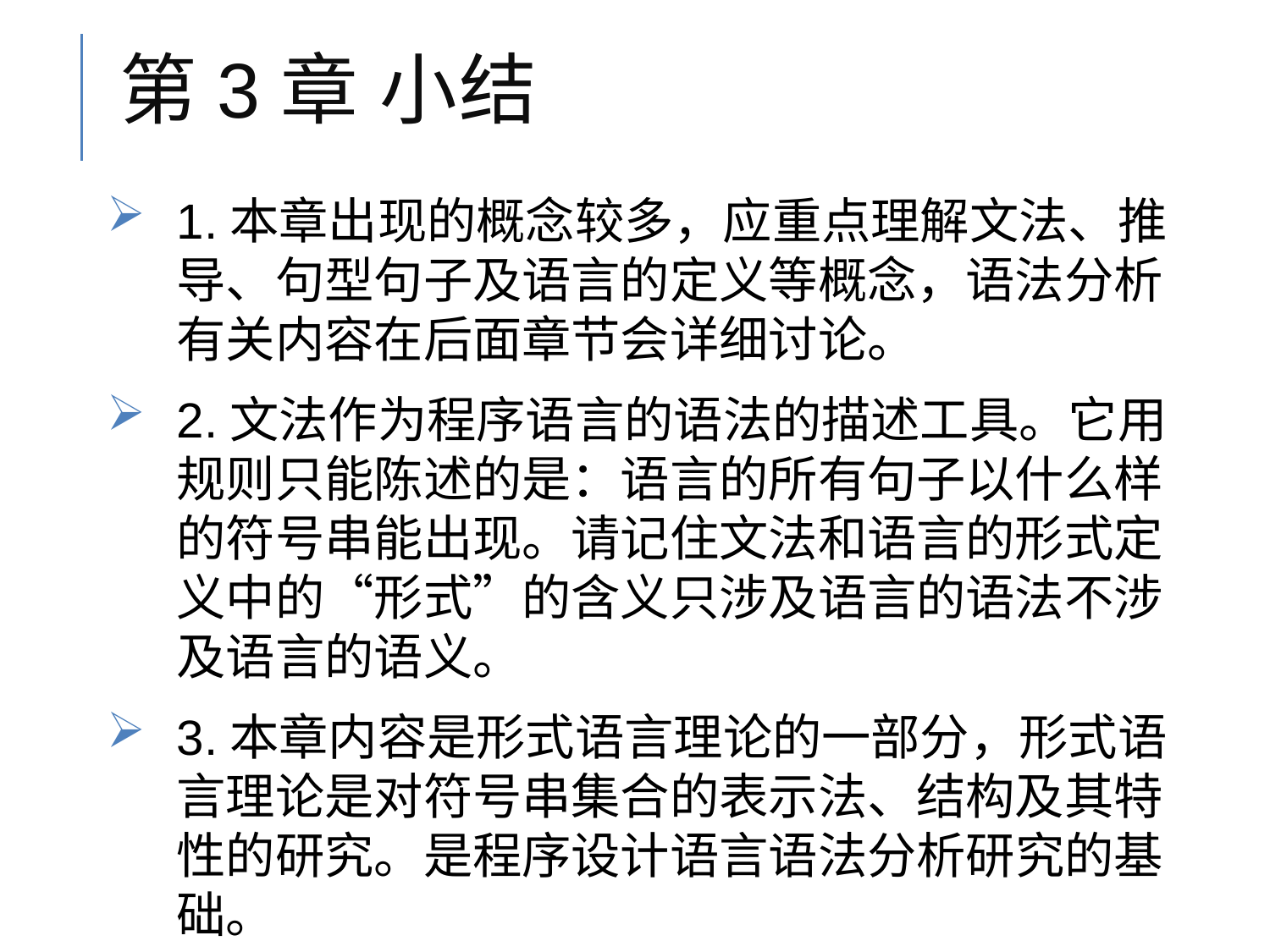

# 第3章 小结
1.本章出现的概念较多，应重点理解文法、推导、句型句子及语言的定义等概念，语法分析有关内容在后面章节会详细讨论。
2.文法作为程序语言的语法的描述工具。它用规则只能陈述的是：语言的所有句子以什么样的符号串能出现。请记住文法和语言的形式定义中的“形式”的含义只涉及语言的语法不涉及语言的语义。
3.本章内容是形式语言理论的一部分，形式语言理论是对符号串集合的表示法、结构及其特性的研究。是程序设计语言语法分析研究的基础。

75